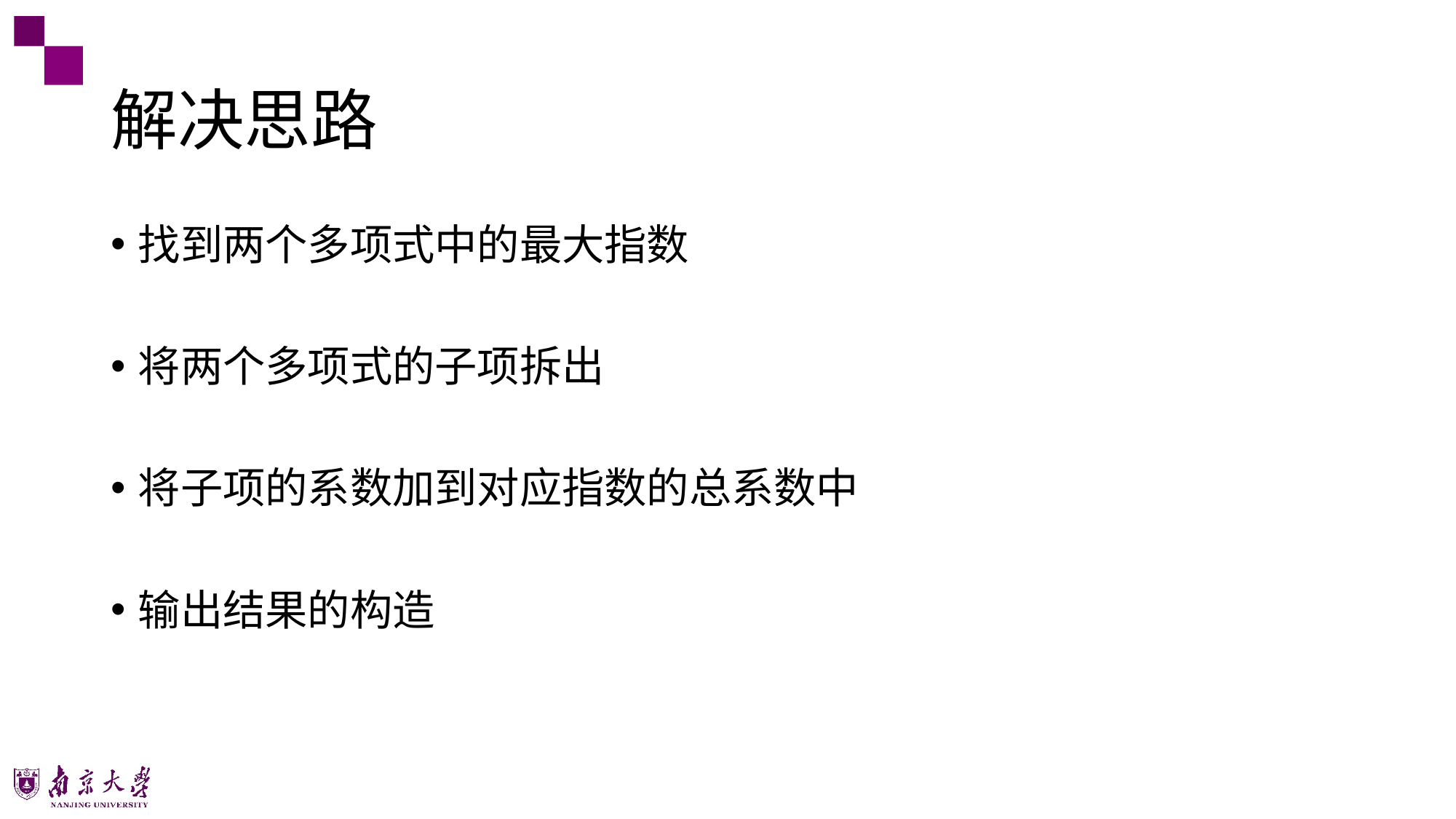

# 解决思路
找到两个多项式中的最大指数

将两个多项式的子项拆出

将子项的系数加到对应指数的总系数中

输出结果的构造